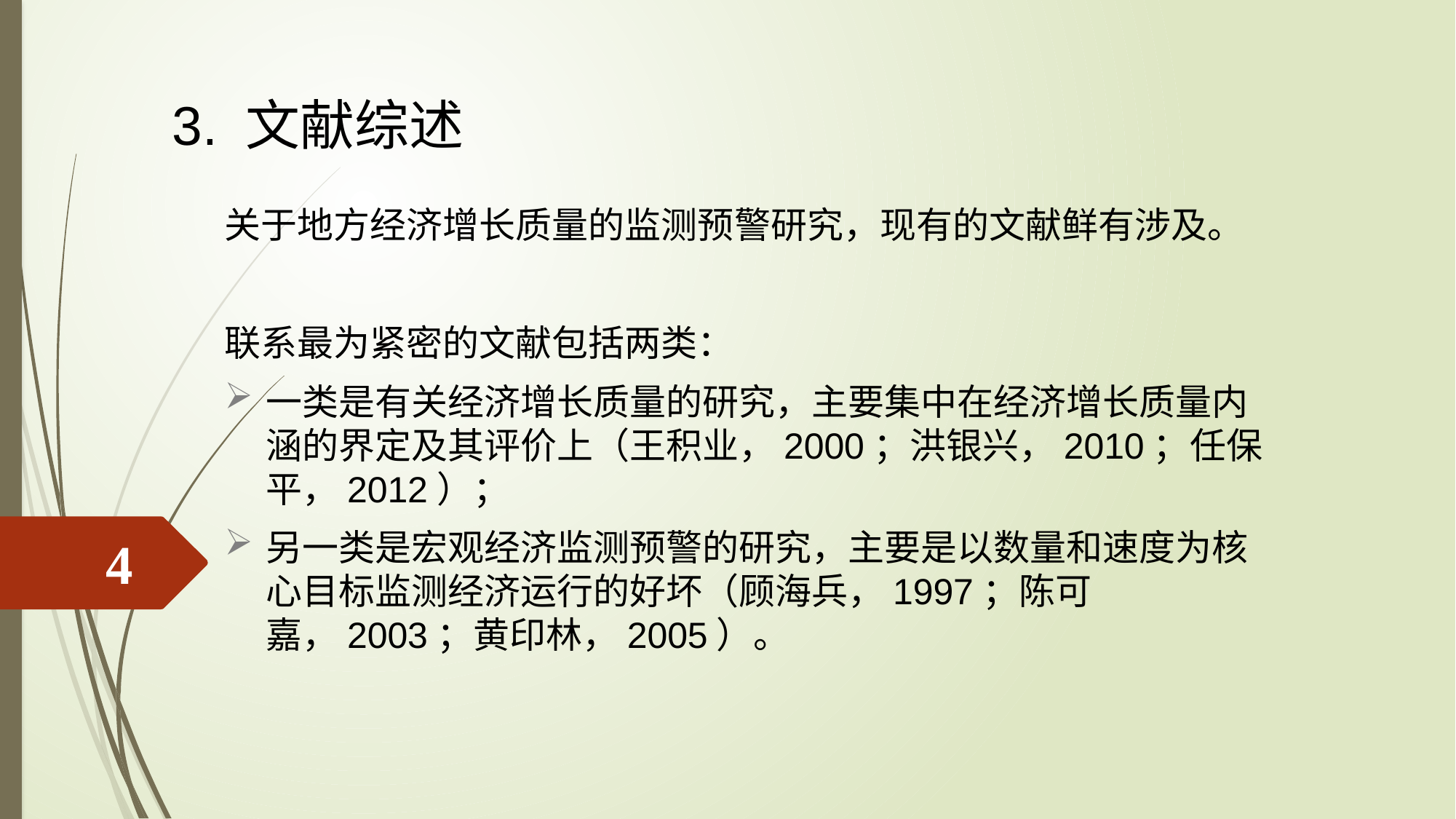

3. 文献综述
关于地方经济增长质量的监测预警研究，现有的文献鲜有涉及。

联系最为紧密的文献包括两类：
一类是有关经济增长质量的研究，主要集中在经济增长质量内涵的界定及其评价上（王积业，2000；洪银兴，2010；任保平，2012）；
另一类是宏观经济监测预警的研究，主要是以数量和速度为核心目标监测经济运行的好坏（顾海兵，1997；陈可嘉，2003；黄印林，2005）。
4